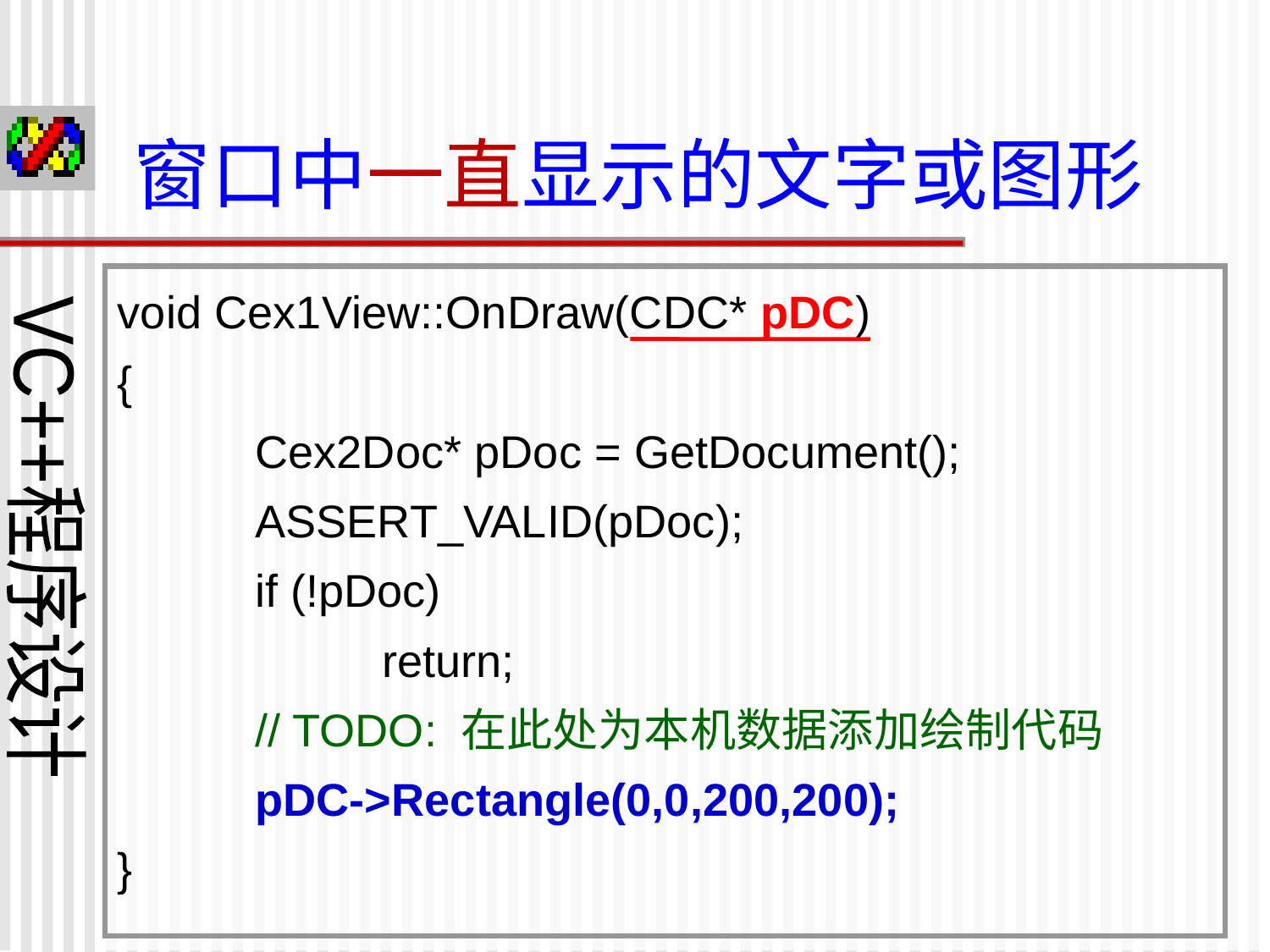

# 窗口中一直显示的文字或图形
void Cex1View::OnDraw(CDC* pDC)
{
	Cex2Doc* pDoc = GetDocument();
	ASSERT_VALID(pDoc);
	if (!pDoc)
		return;
	// TODO: 在此处为本机数据添加绘制代码
	pDC->Rectangle(0,0,200,200);
}